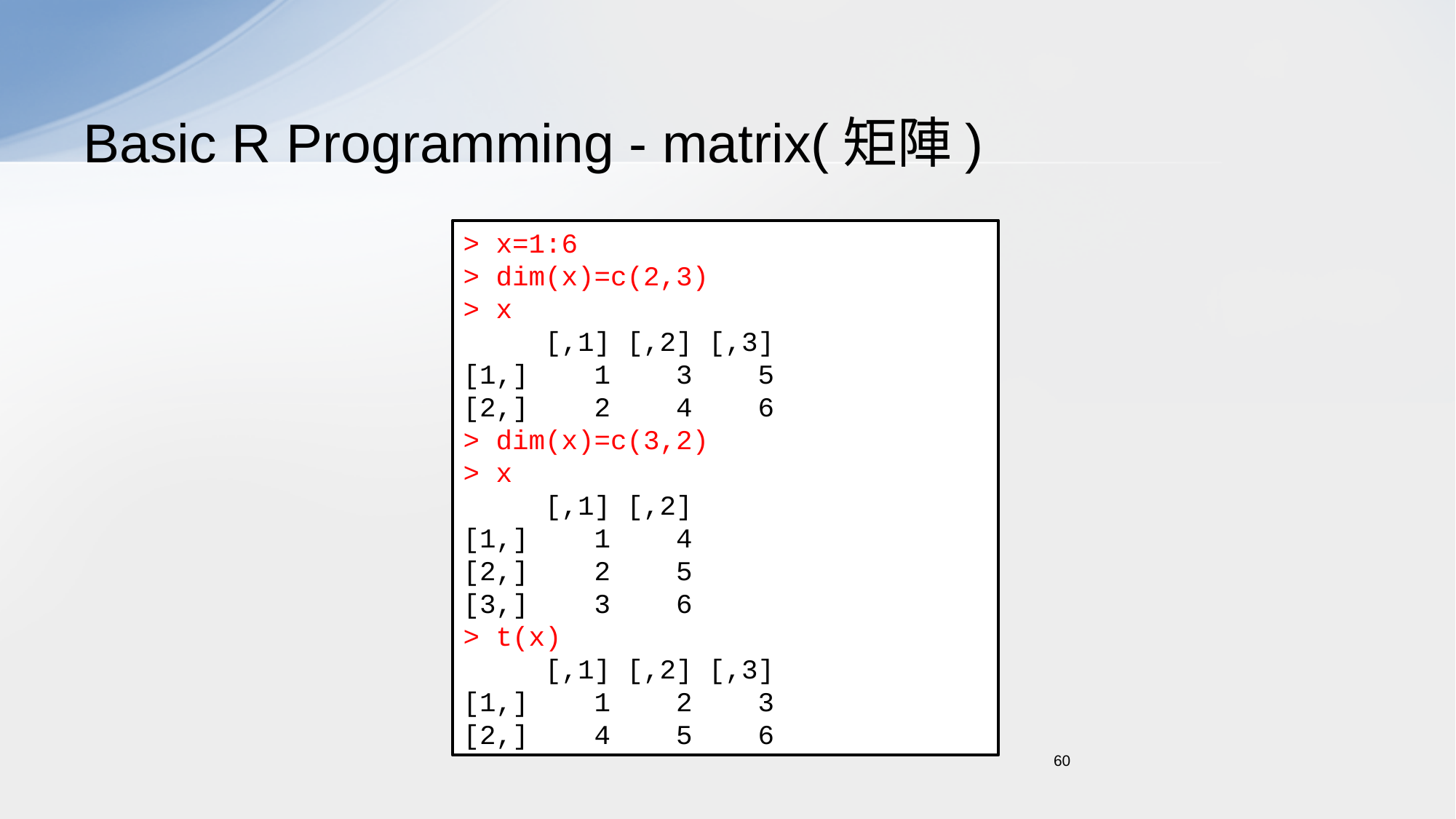

# Basic R Programming - matrix(矩陣)

> x=1:6
> dim(x)=c(2,3)
> x
     [,1] [,2] [,3]
[1,]    1    3    5
[2,]    2    4    6
> dim(x)=c(3,2)
> x
     [,1] [,2]
[1,]    1    4
[2,]    2    5
[3,]    3    6
> t(x)
     [,1] [,2] [,3]
[1,]    1    2    3
[2,]    4    5    6
60